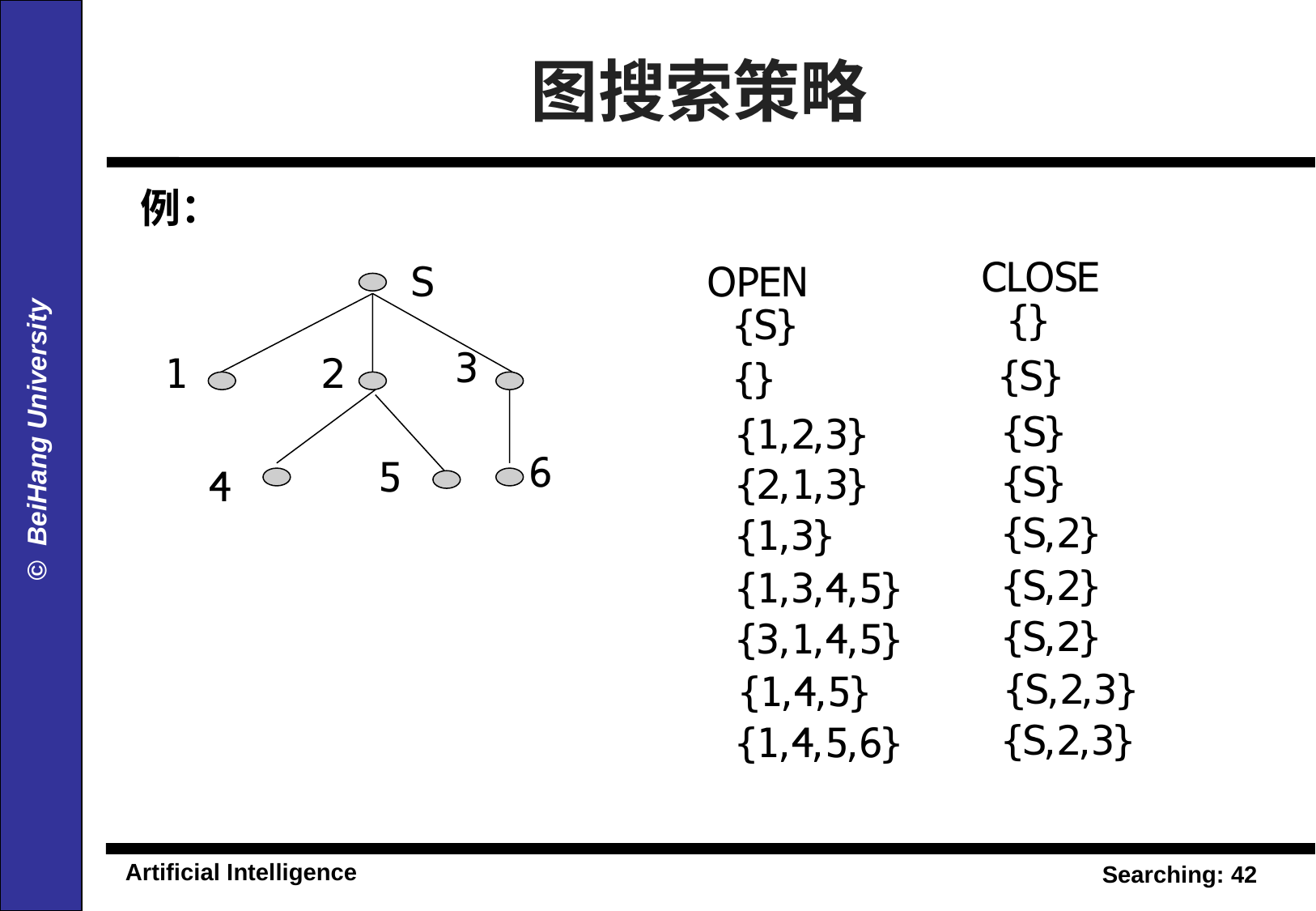

图搜索策略
例：
CLOSE
OPEN
{}
{S}
S

3
1
2

{S}
{}

5
4

6

{S}
{1,2,3}
{S}
{2,1,3}
{S,2}
{1,3}
{S,2}
{1,3,4,5}
{S,2}
{3,1,4,5}
{S,2,3}
{1,4,5}
{S,2,3}
{1,4,5,6}